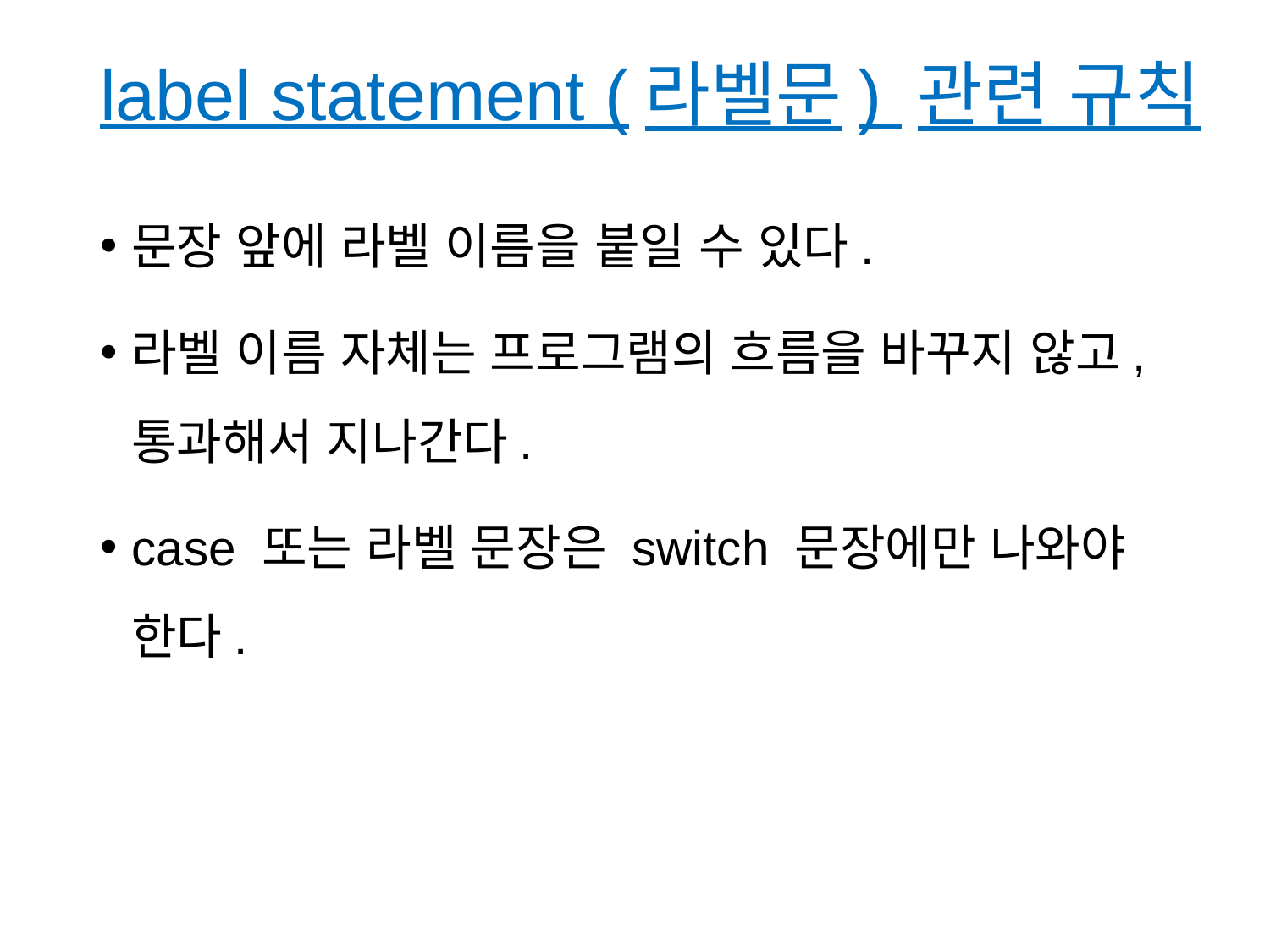

# label statement (라벨문) 관련 규칙
문장 앞에 라벨 이름을 붙일 수 있다.
라벨 이름 자체는 프로그램의 흐름을 바꾸지 않고, 통과해서 지나간다.
case 또는 라벨 문장은 switch 문장에만 나와야 한다.